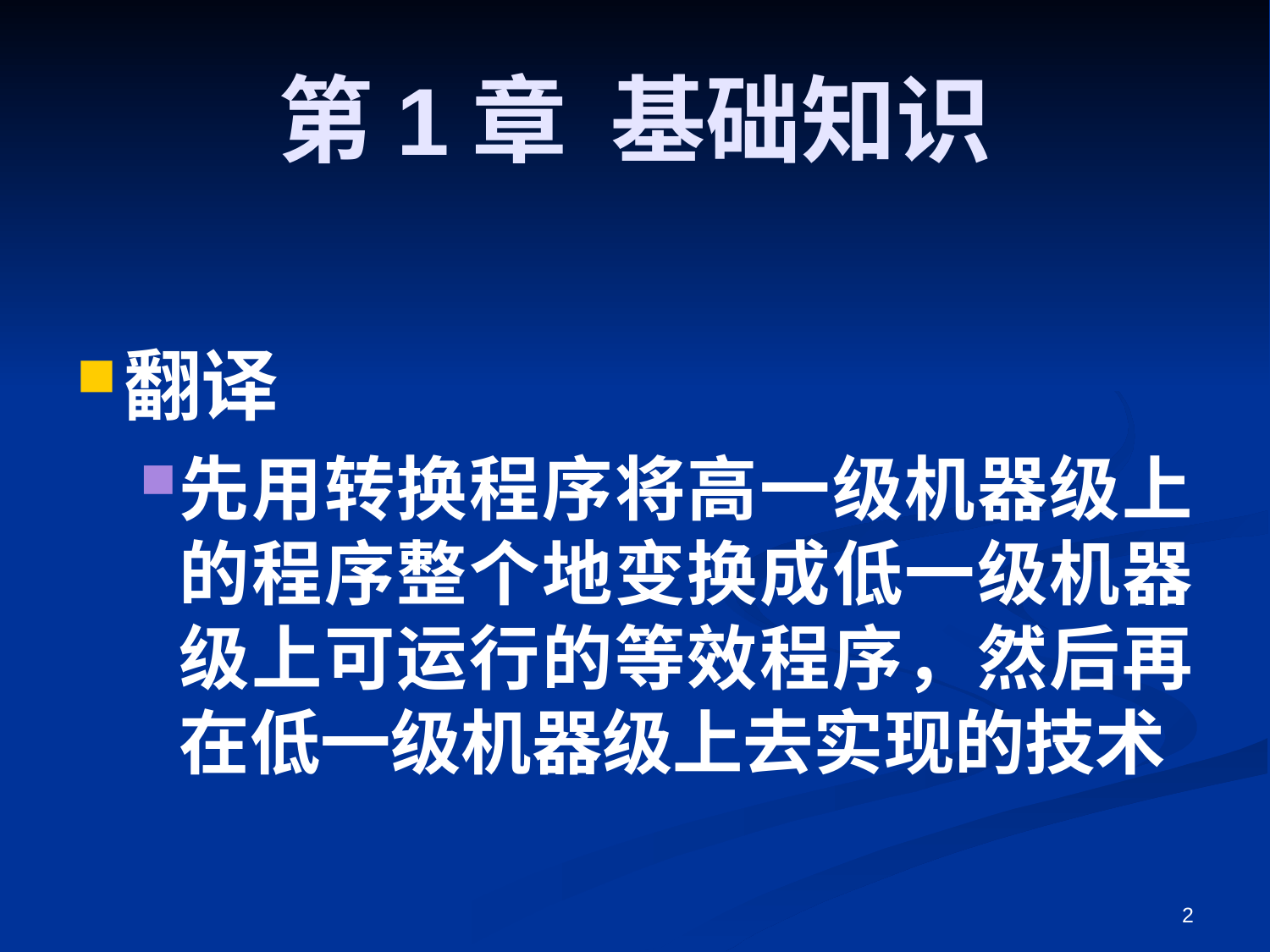

# 第1章  基础知识

翻译
先用转换程序将高一级机器级上的程序整个地变换成低一级机器级上可运行的等效程序，然后再在低一级机器级上去实现的技术
2